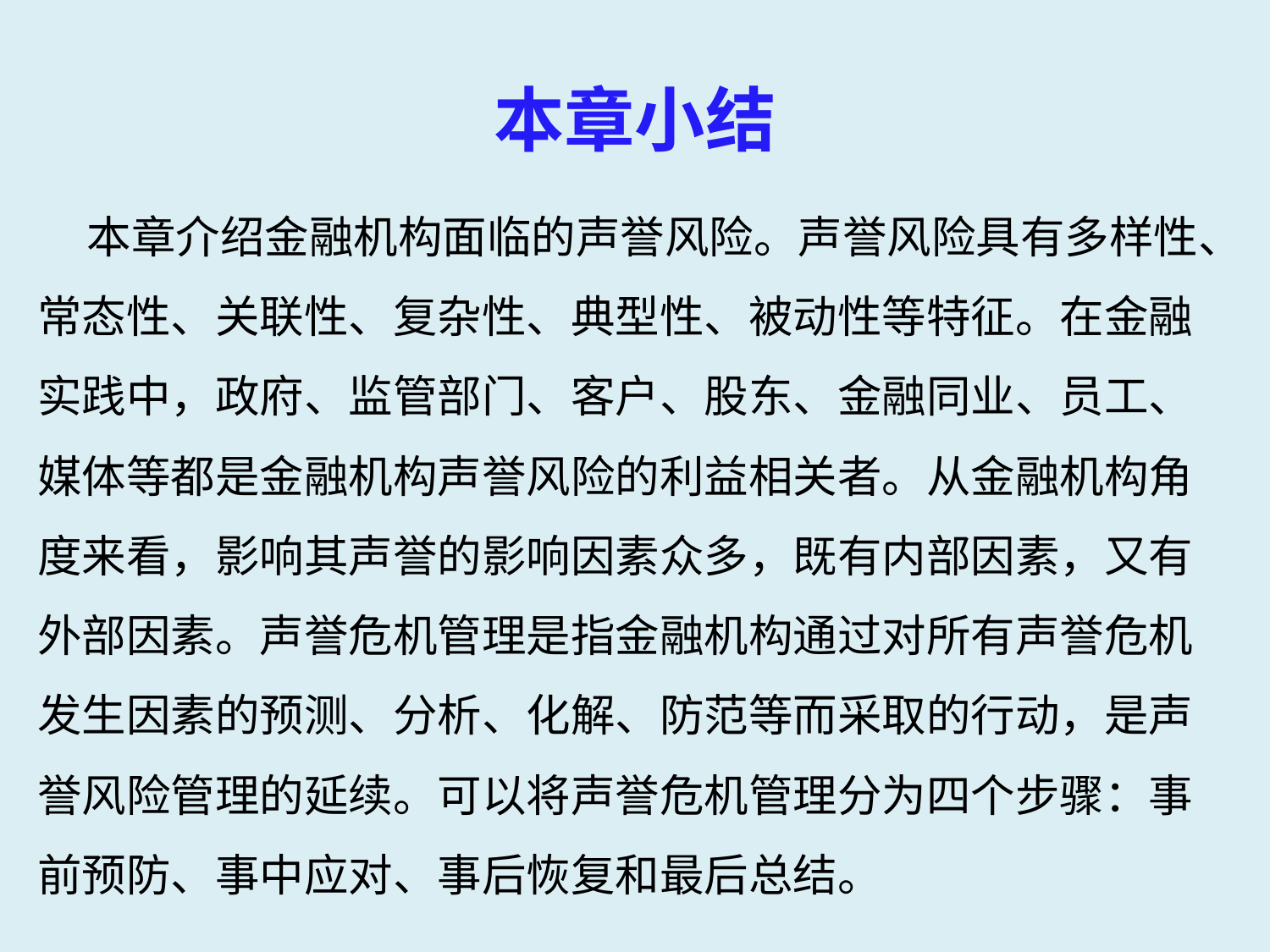

# 本章小结
    本章介绍金融机构面临的声誉风险。声誉风险具有多样性、常态性、关联性、复杂性、典型性、被动性等特征。在金融实践中，政府、监管部门、客户、股东、金融同业、员工、媒体等都是金融机构声誉风险的利益相关者。从金融机构角度来看，影响其声誉的影响因素众多，既有内部因素，又有外部因素。声誉危机管理是指金融机构通过对所有声誉危机发生因素的预测、分析、化解、防范等而采取的行动，是声誉风险管理的延续。可以将声誉危机管理分为四个步骤：事前预防、事中应对、事后恢复和最后总结。